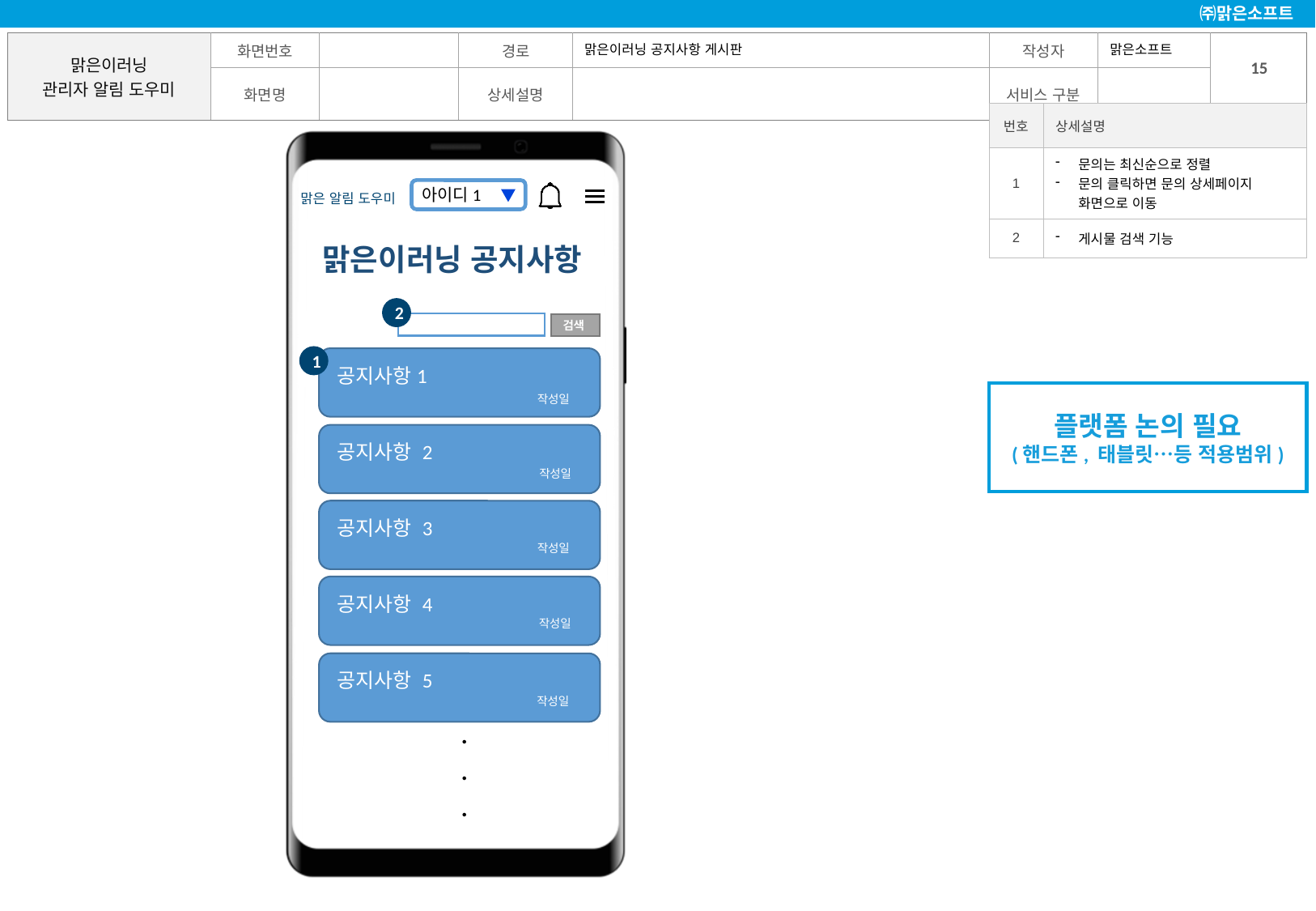

맑은소프트
맑은이러닝 공지사항 게시판

| 번호 | 상세설명 |
| --- | --- |
| 1 | 문의는 최신순으로 정렬 문의 클릭하면 문의 상세페이지 화면으로 이동 |
| 2 | 게시물 검색 기능 |
맑은이러닝 공지사항
2

검색
1

공지사항1
플랫폼 논의 필요
(핸드폰, 태블릿…등 적용범위)
작성일

공지사항 2
작성일

공지사항 3
작성일

공지사항 4
작성일

공지사항 5
작성일
.
.
.